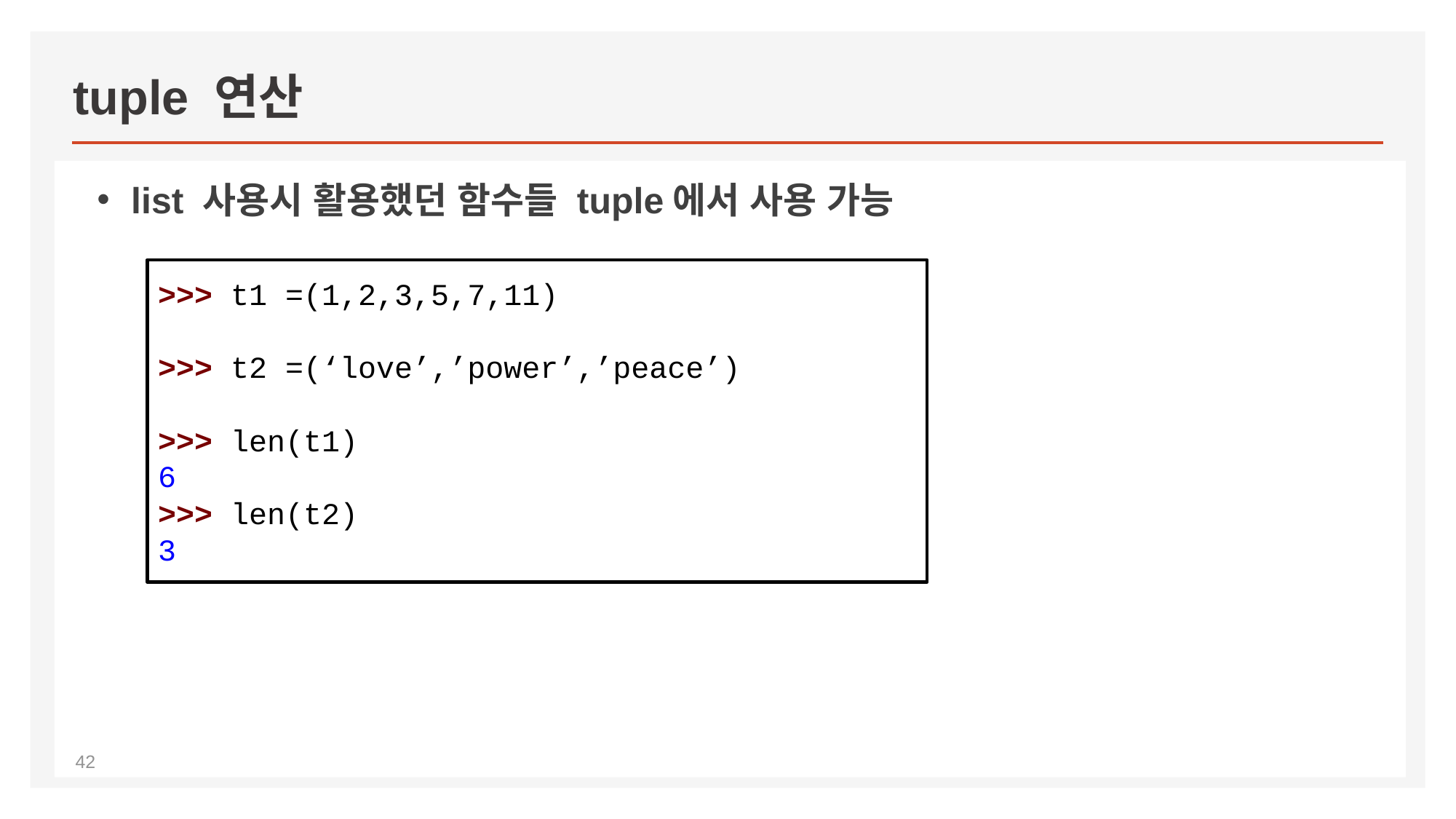

# tuple 연산
list 사용시 활용했던 함수들 tuple에서 사용 가능

>>> t1 =(1,2,3,5,7,11)

>>> t2 =(‘love’,’power’,’peace’)

>>> len(t1)
6
>>> len(t2)
3

42